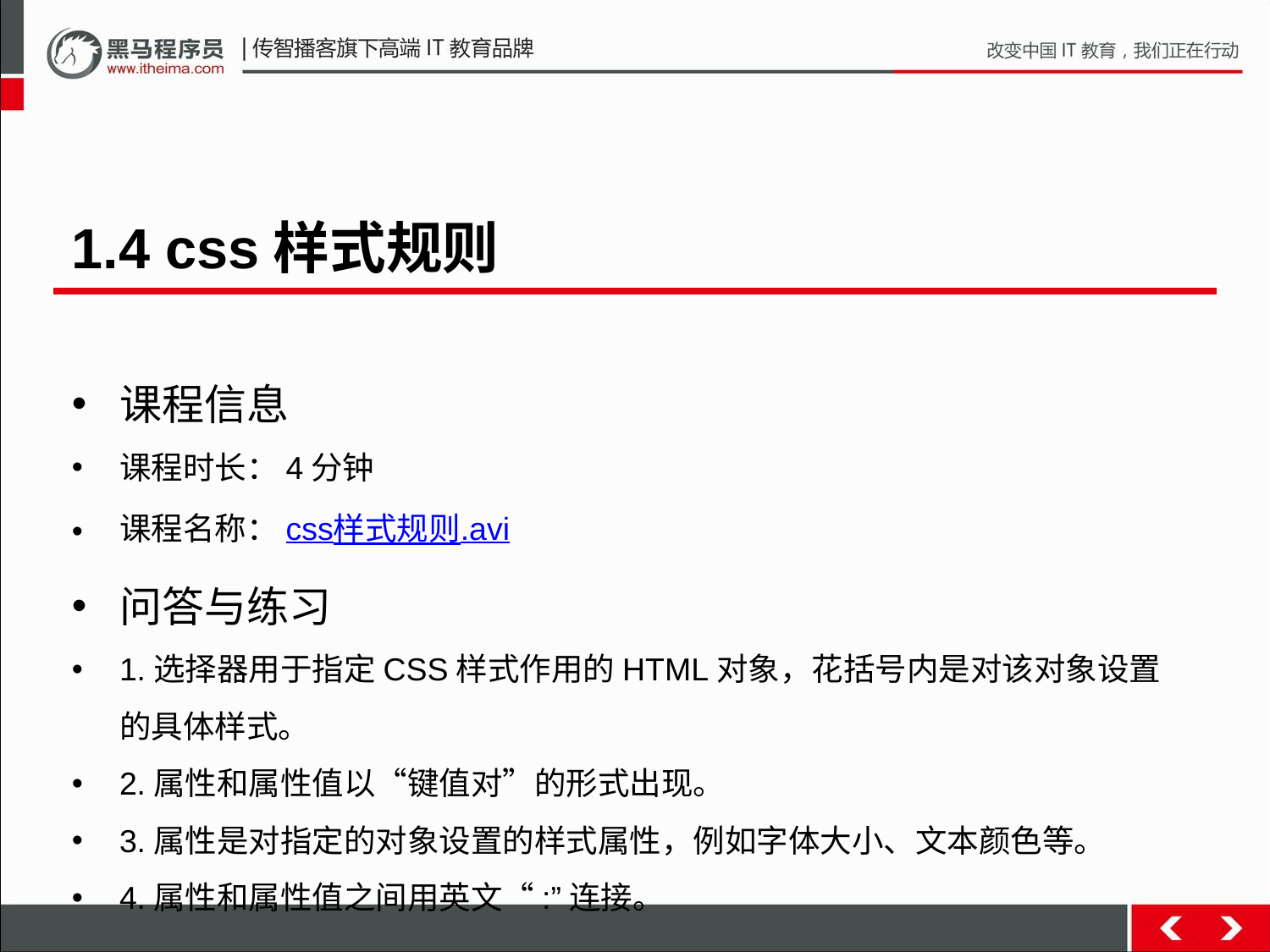

1.4 css样式规则
课程信息
课程时长：4分钟
课程名称：css样式规则.avi
问答与练习
1.选择器用于指定CSS样式作用的HTML对象，花括号内是对该对象设置的具体样式。
2.属性和属性值以“键值对”的形式出现。
3.属性是对指定的对象设置的样式属性，例如字体大小、文本颜色等。
4.属性和属性值之间用英文“:”连接。